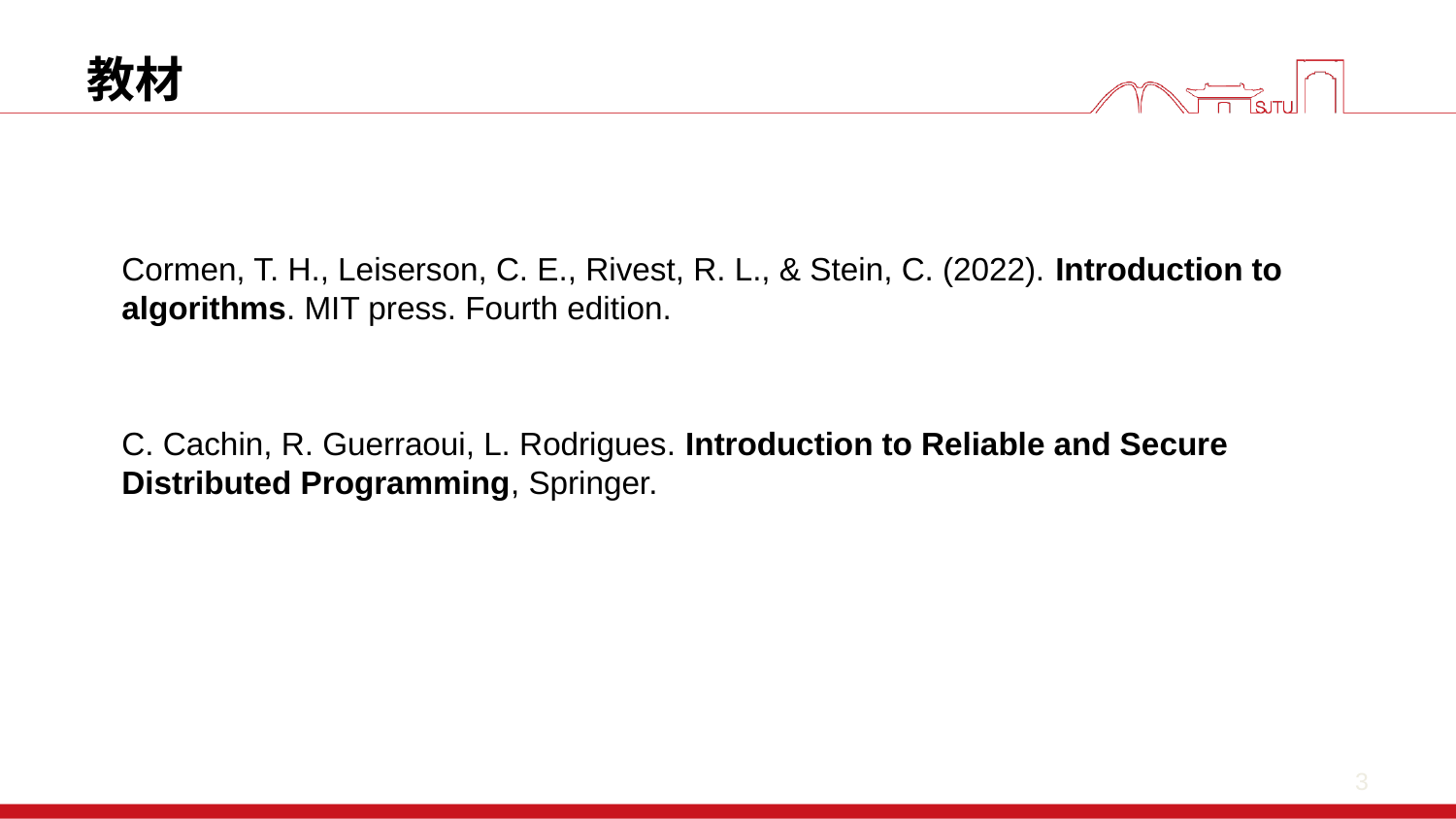

3
# 教材

Cormen, T. H., Leiserson, C. E., Rivest, R. L., & Stein, C. (2022). Introduction to algorithms. MIT press. Fourth edition.

C. Cachin, R. Guerraoui, L. Rodrigues. Introduction to Reliable and Secure Distributed Programming, Springer.